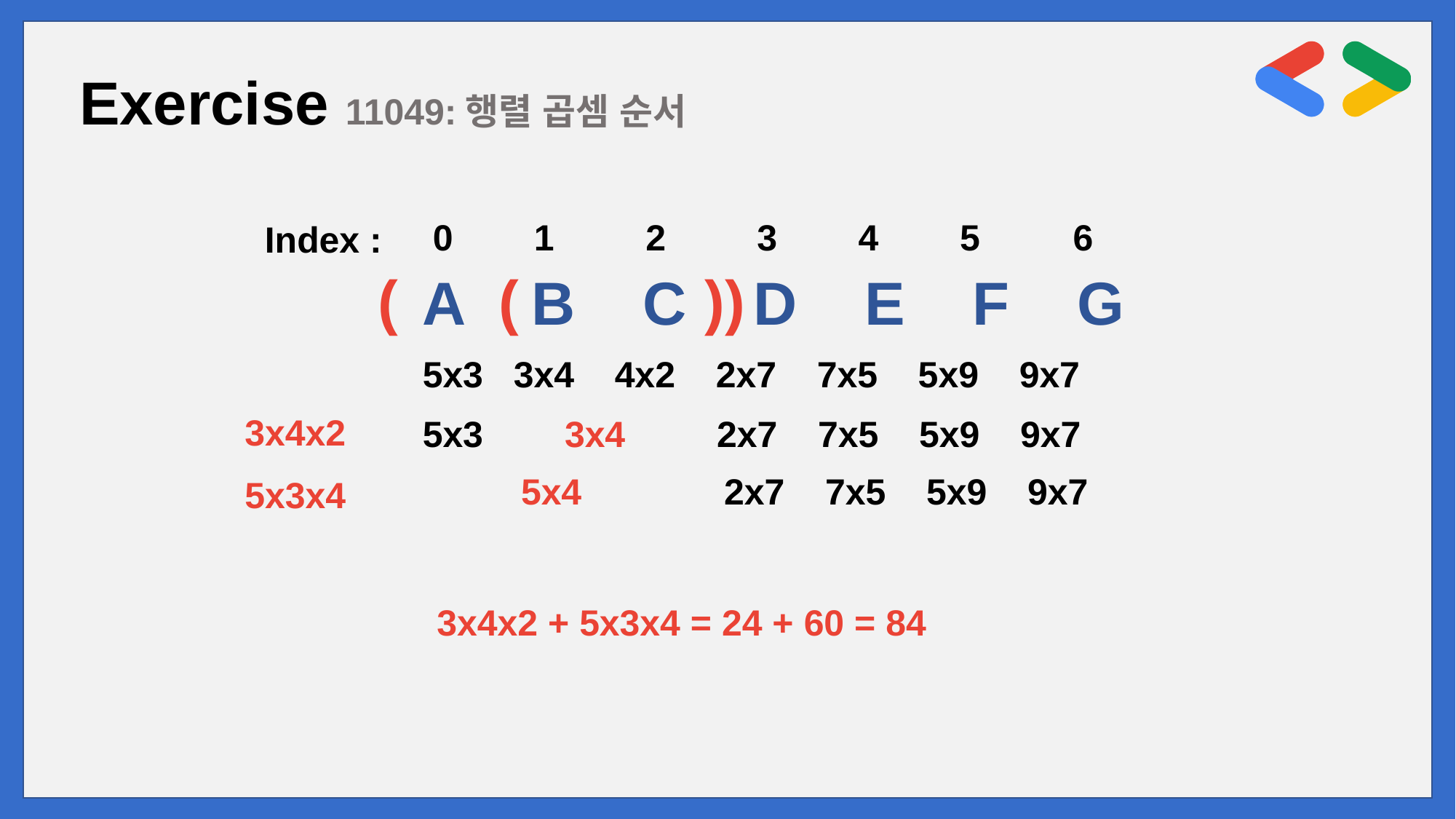

Exercise 11049:행렬 곱셈 순서
 0        1         2         3        4        5         6
Index :
(      (           ))
A    B    C    D    E    F    G
5x3   3x4    4x2    2x7    7x5    5x9    9x7
             3x4x2
5x3        3x4         2x7    7x5    5x9    9x7
         5x4              2x7    7x5    5x9    9x7
             5x3x4
3x4x2 + 5x3x4 = 24 + 60 = 84